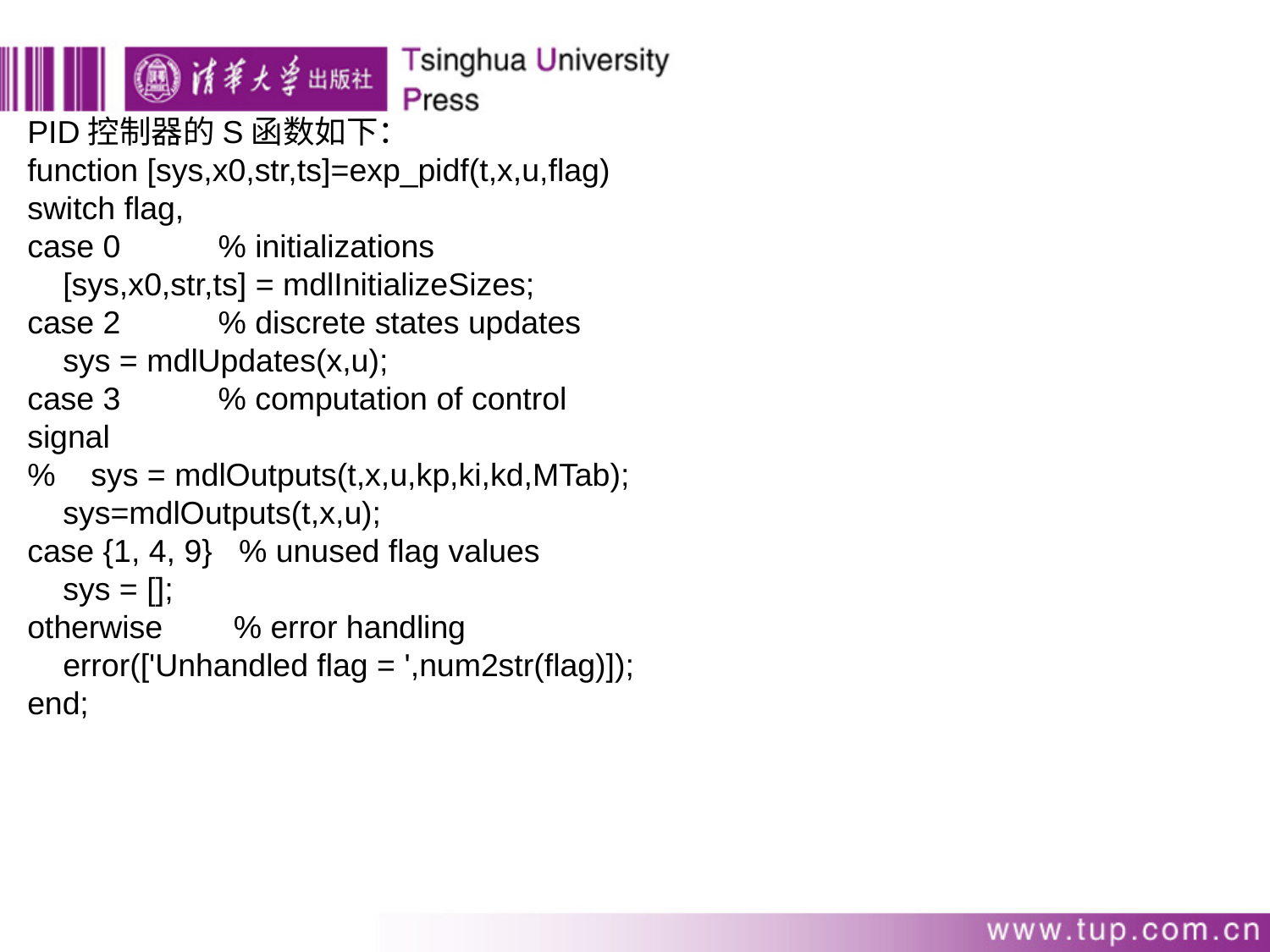

PID控制器的S函数如下：
function [sys,x0,str,ts]=exp_pidf(t,x,u,flag)
switch flag,
case 0           % initializations
    [sys,x0,str,ts] = mdlInitializeSizes;
case 2           % discrete states updates
    sys = mdlUpdates(x,u);
case 3           % computation of control signal
%    sys = mdlOutputs(t,x,u,kp,ki,kd,MTab);
    sys=mdlOutputs(t,x,u);
case {1, 4, 9}   % unused flag values
    sys = [];
otherwise        % error handling
    error(['Unhandled flag = ',num2str(flag)]);
end;